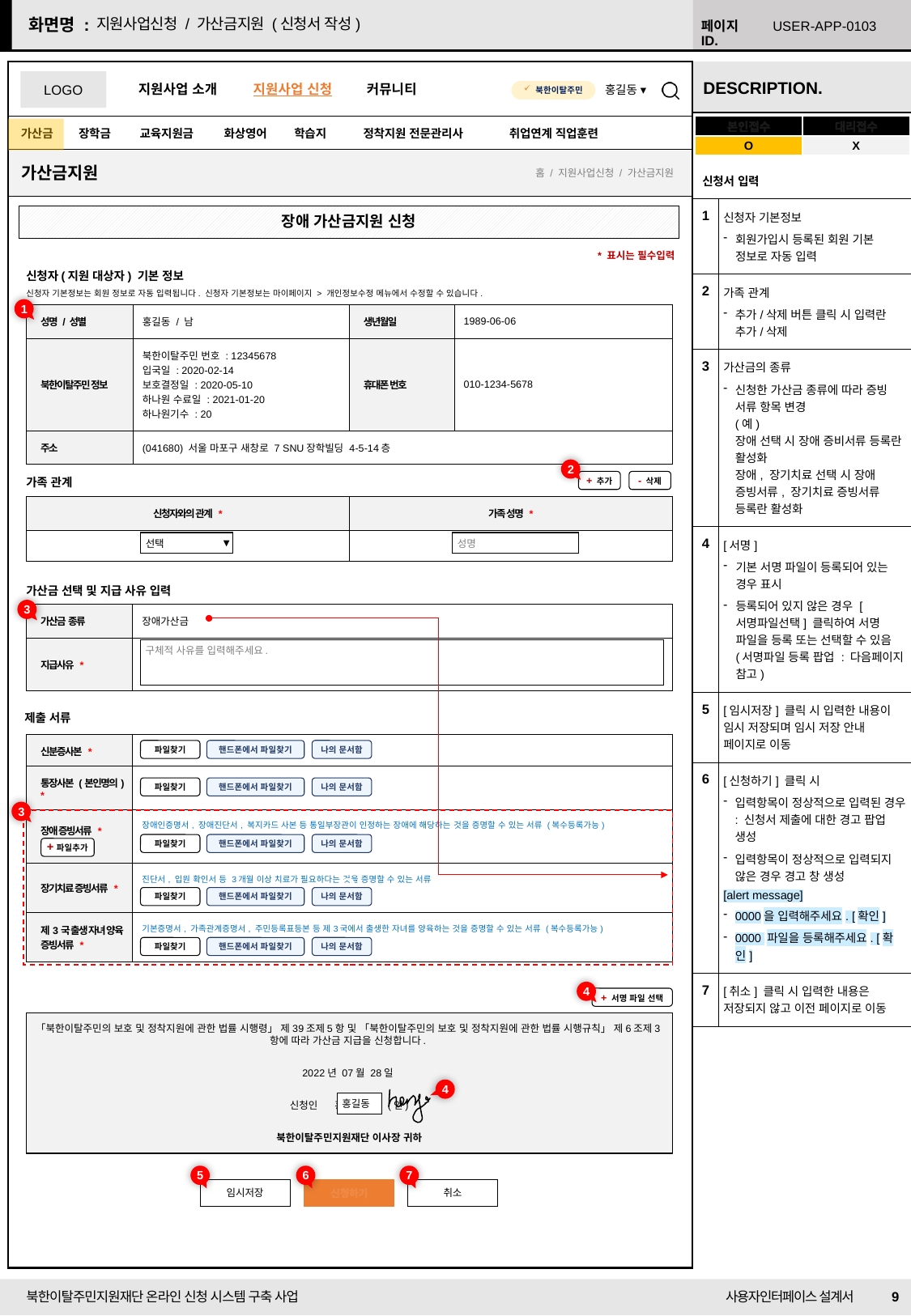

지원사업신청 / 가산금지원 (신청서 작성)
USER-APP-0103
| 본인접수 | 대리접수 |
| --- | --- |
| O | X |

가산금지원
| 신청서 입력 |  |
| --- | --- |
| 1 | 신청자 기본정보 회원가입시 등록된 회원 기본 정보로 자동 입력 |
| 2 | 가족 관계 추가/삭제 버튼 클릭 시 입력란 추가/삭제 |
| 3 | 가산금의 종류 신청한 가산금 종류에 따라 증빙 서류 항목 변경 (예) 장애 선택 시 장애 증비서류 등록란 활성화 장애, 장기치료 선택 시 장애 증빙서류, 장기치료 증빙서류 등록란 활성화 |
| 4 | [서명] 기본 서명 파일이 등록되어 있는 경우 표시 등록되어 있지 않은 경우 [서명파일선택] 클릭하여 서명 파일을 등록 또는 선택할 수 있음 (서명파일 등록 팝업 : 다음페이지 참고) |
| 5 | [임시저장] 클릭 시 입력한 내용이 임시 저장되며 임시 저장 안내 페이지로 이동 |
| 6 | [신청하기] 클릭 시 입력항목이 정상적으로 입력된 경우 : 신청서 제출에 대한 경고 팝업 생성 입력항목이 정상적으로 입력되지 않은 경우 경고 창 생성 [alert message] 0000을 입력해주세요. [확인] 0000 파일을 등록해주세요. [확인] |
| 7 | [취소] 클릭 시 입력한 내용은 저장되지 않고 이전 페이지로 이동 |
홈 / 지원사업신청 / 가산금지원
장애 가산금지원 신청
* 표시는 필수입력
신청자(지원 대상자) 기본 정보
신청자 기본정보는 회원 정보로 자동 입력됩니다. 신청자 기본정보는 마이페이지 > 개인정보수정 메뉴에서 수정할 수 있습니다.
1
| 성명 / 성별 | 홍길동 / 남 | 생년월일 | 1989-06-06 |
| --- | --- | --- | --- |
| 북한이탈주민 정보 | 북한이탈주민 번호 : 12345678 입국일 : 2020-02-14 보호결정일 : 2020-05-10 하나원 수료일 : 2021-01-20 하나원기수 : 20 | 휴대폰 번호 | 010-1234-5678 |
| 주소 | (041680) 서울 마포구 새창로 7 SNU장학빌딩 4-5-14층 |  |  |
2
가족 관계
+ 추가
- 삭제
| 신청자와의 관계 \* | 가족 성명 \* |
| --- | --- |
|  |  |
[신청자와의 관계]
선택

부
모
배우자
자녀
형제/자매
조부
조모
선택

성명
가산금 선택 및 지급 사유 입력
3
| 가산금 종류 | 장애가산금 |
| --- | --- |
| 지급사유 \* |  |
구체적 사유를 입력해주세요.

제출 서류
| 신분증사본 \* |  |
| --- | --- |
| 통장사본 (본인명의) \* |  |
| 장애 증빙서류 \* | 장애인증명서, 장애진단서, 복지카드 사본 등 통일부장관이 인정하는 장애에 해당하는 것을 증명할 수 있는 서류 (복수등록가능) |
| 장기치료 증빙서류 \* | 진단서, 입원 확인서 등 3개월 이상 치료가 필요하다는 것을 증명할 수 있는 서류 |
| 제3국 출생 자녀 양육 증빙서류 \* | 기본증명서, 가족관계증명서, 주민등록표등본 등 제3국에서 출생한 자녀를 양육하는 것을 증명할 수 있는 서류 (복수등록가능) |
파일찾기
핸드폰에서 파일찾기
나의 문서함
파일찾기
핸드폰에서 파일찾기
나의 문서함
3
0
파일찾기
핸드폰에서 파일찾기
나의 문서함
+파일추가
파일찾기
핸드폰에서 파일찾기
나의 문서함
파일찾기
핸드폰에서 파일찾기
나의 문서함
4
+ 서명 파일 선택
「북한이탈주민의 보호 및 정착지원에 관한 법률 시행령」 제39조제5항 및 「북한이탈주민의 보호 및 정착지원에 관한 법률 시행규칙」 제6조제3항에 따라 가산금 지급을 신청합니다.
2022년 07월 28일
신청인      홍길동        (인)
북한이탈주민지원재단 이사장 귀하
4

홍길동
5
6
7
임시저장
신청하기
취소
9